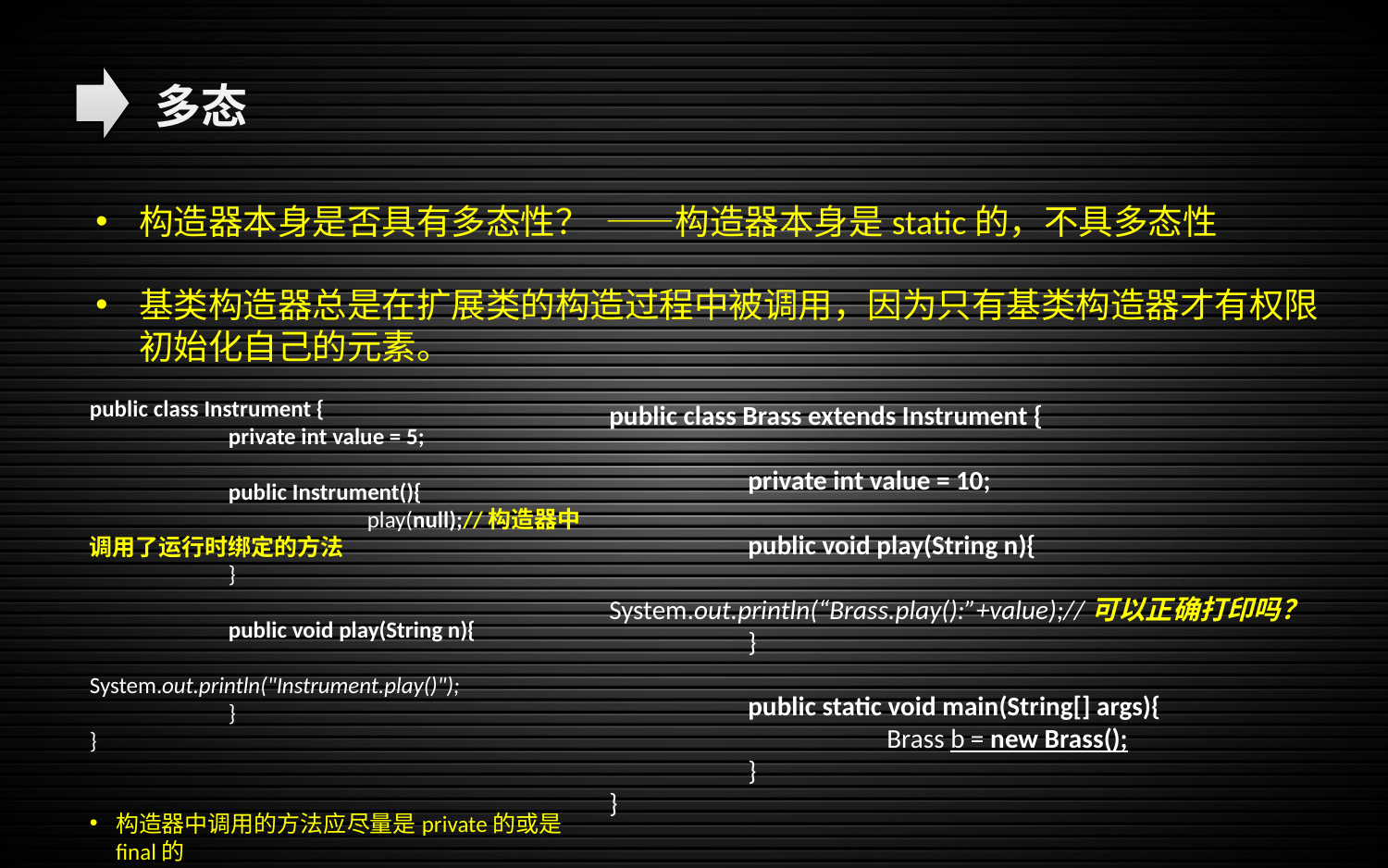

多态
构造器本身是否具有多态性？  ——构造器本身是static的，不具多态性

基类构造器总是在扩展类的构造过程中被调用，因为只有基类构造器才有权限初始化自己的元素。
public class Instrument {
	private int value = 5;

	public Instrument(){
		play(null);//构造器中调用了运行时绑定的方法
	}

	public void play(String n){
		System.out.println("Instrument.play()");
	}
}

构造器中调用的方法应尽量是private的或是final的
public class Brass extends Instrument {

	private int value = 10;

	public void play(String n){
		System.out.println(“Brass.play():”+value);//可以正确打印吗？
	}

	public static void main(String[] args){
		Brass b = new Brass();
	}
}